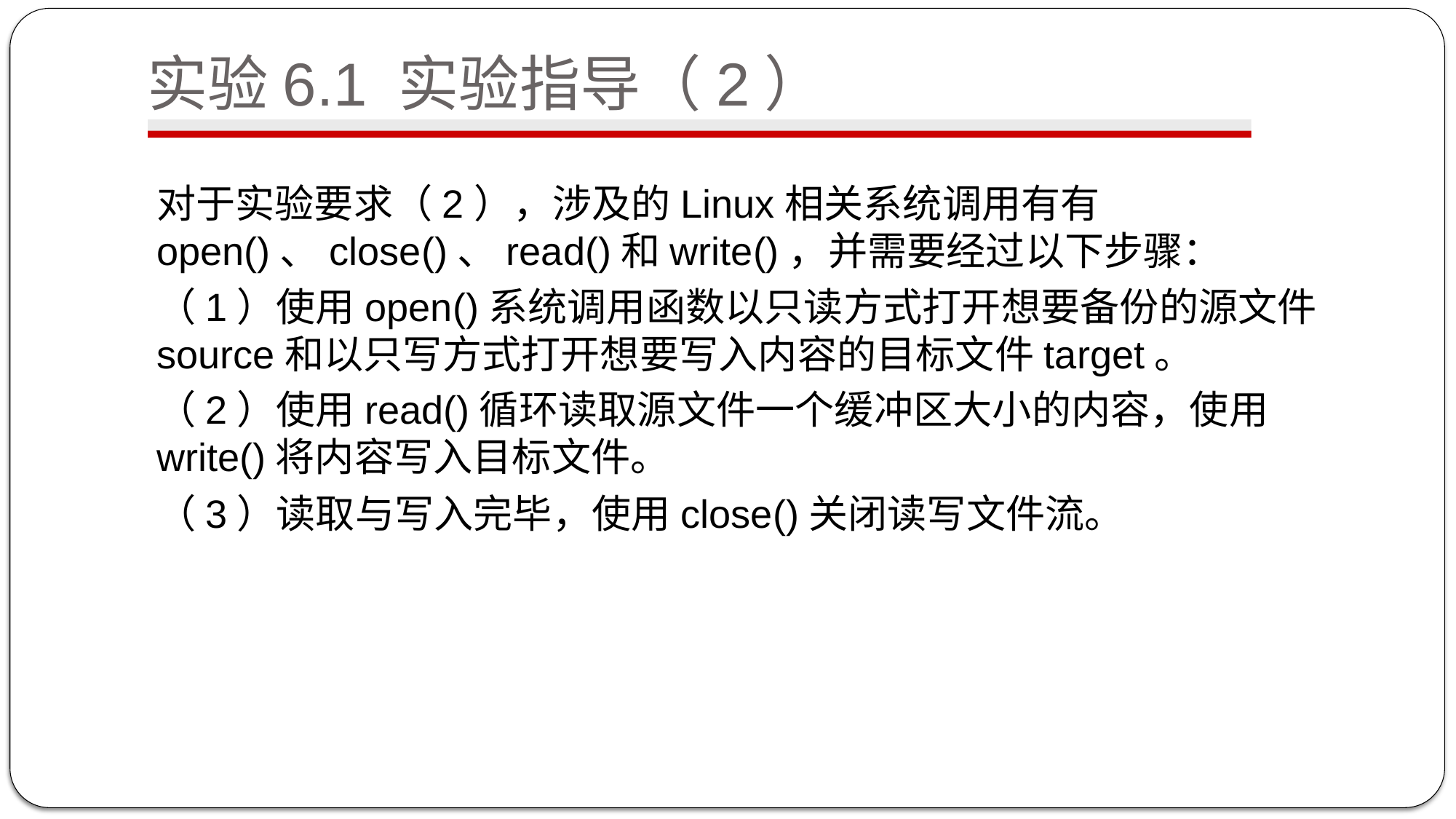

# 实验6.1 实验指导（2）
对于实验要求（2），涉及的Linux相关系统调用有有open()、close()、read()和write()，并需要经过以下步骤：
（1）使用open()系统调用函数以只读方式打开想要备份的源文件source和以只写方式打开想要写入内容的目标文件target。
（2）使用read()循环读取源文件一个缓冲区大小的内容，使用write()将内容写入目标文件。
（3）读取与写入完毕，使用close()关闭读写文件流。